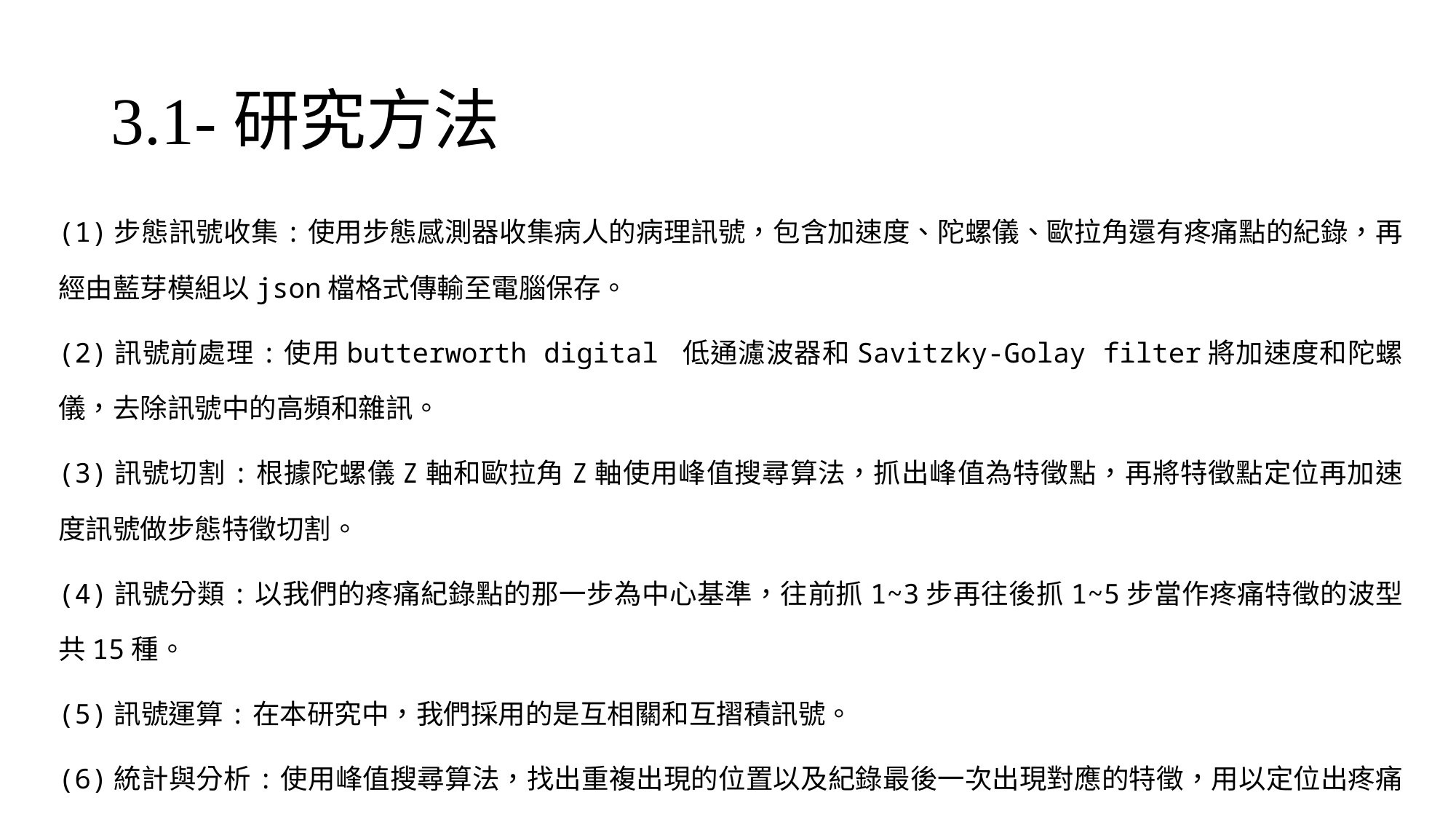

# 3.1-研究方法
(1)步態訊號收集:使用步態感測器收集病人的病理訊號，包含加速度、陀螺儀、歐拉角還有疼痛點的紀錄，再經由藍芽模組以json檔格式傳輸至電腦保存。
(2)訊號前處理:使用butterworth digital 低通濾波器和Savitzky-Golay filter將加速度和陀螺儀，去除訊號中的高頻和雜訊。
(3)訊號切割:根據陀螺儀Z軸和歐拉角Z軸使用峰值搜尋算法，抓出峰值為特徵點，再將特徵點定位再加速度訊號做步態特徵切割。
(4)訊號分類:以我們的疼痛紀錄點的那一步為中心基準，往前抓1~3步再往後抓1~5步當作疼痛特徵的波型共15種。
(5)訊號運算:在本研究中，我們採用的是互相關和互摺積訊號。
(6)統計與分析:使用峰值搜尋算法，找出重複出現的位置以及紀錄最後一次出現對應的特徵，用以定位出疼痛發現的開始至結束。